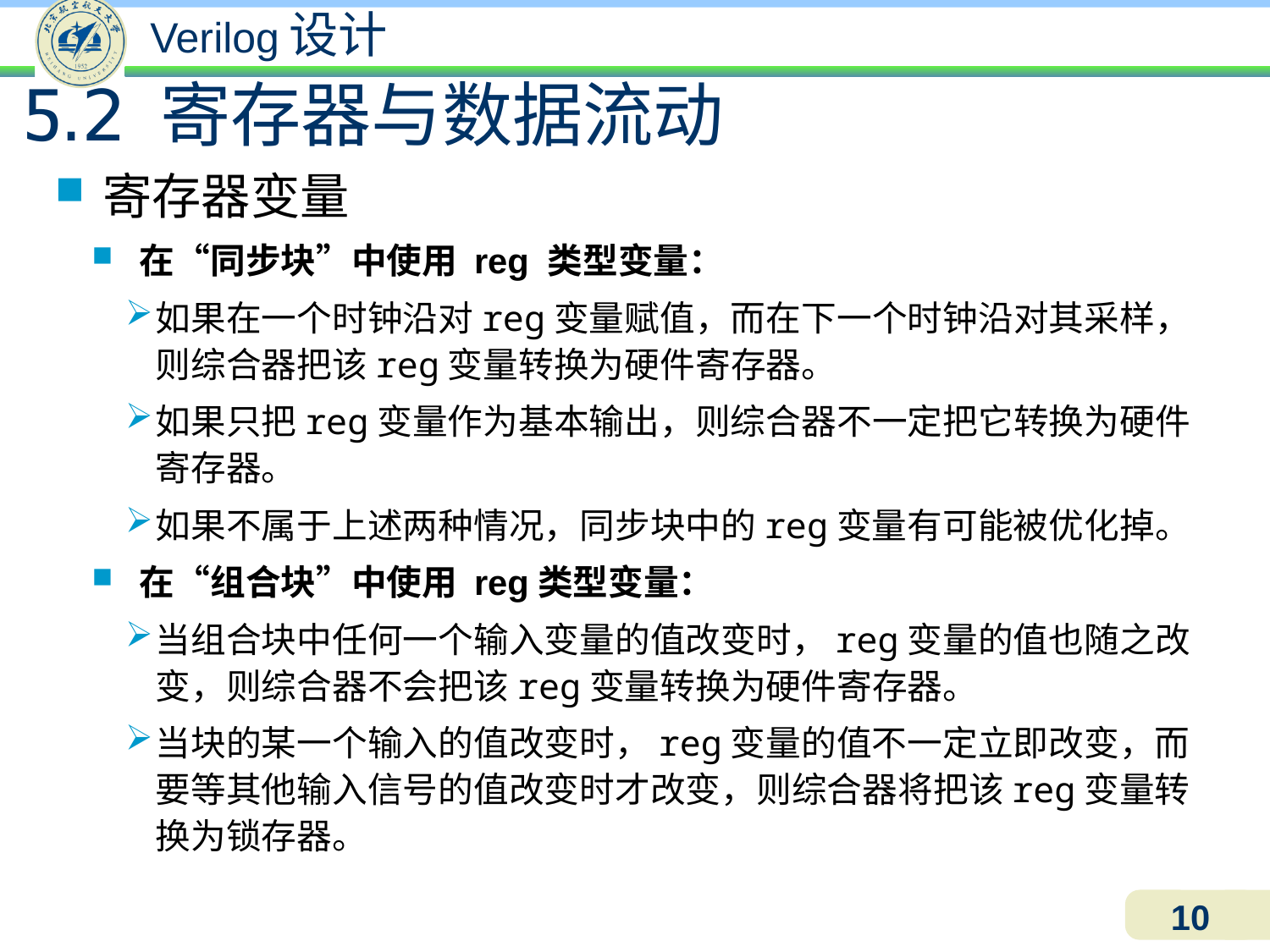

5.2 寄存器与数据流动
寄存器变量

在“同步块”中使用 reg 类型变量：
如果在一个时钟沿对reg变量赋值，而在下一个时钟沿对其采样，则综合器把该reg变量转换为硬件寄存器。
如果只把reg变量作为基本输出，则综合器不一定把它转换为硬件寄存器。
如果不属于上述两种情况，同步块中的reg变量有可能被优化掉。
在“组合块”中使用 reg类型变量：
当组合块中任何一个输入变量的值改变时，reg变量的值也随之改变，则综合器不会把该reg变量转换为硬件寄存器。
当块的某一个输入的值改变时，reg变量的值不一定立即改变，而要等其他输入信号的值改变时才改变，则综合器将把该reg变量转换为锁存器。

10